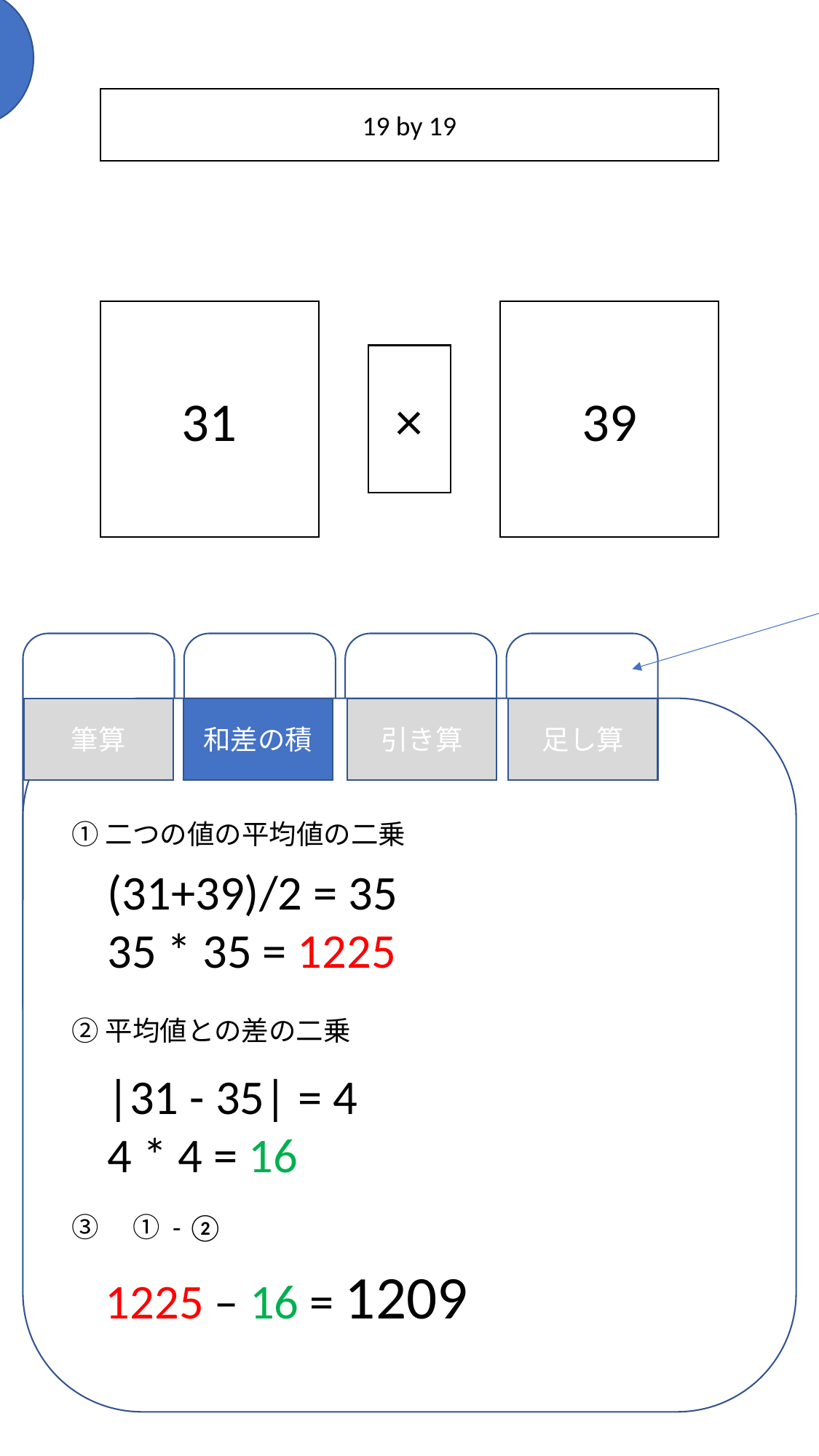

B-1
19 by 19
31
39
×
タブで解説を選択
タブはパターン別に条件一致する分だけ表示

筆算
和差の積
引き算
足し算
①二つの値の平均値の二乗

②平均値との差の二乗

③　① - ②
(31+39)/2 = 35
35 * 35 = 1225
|31 - 35| = 4
4 * 4 = 16
1225 – 16 = 1209